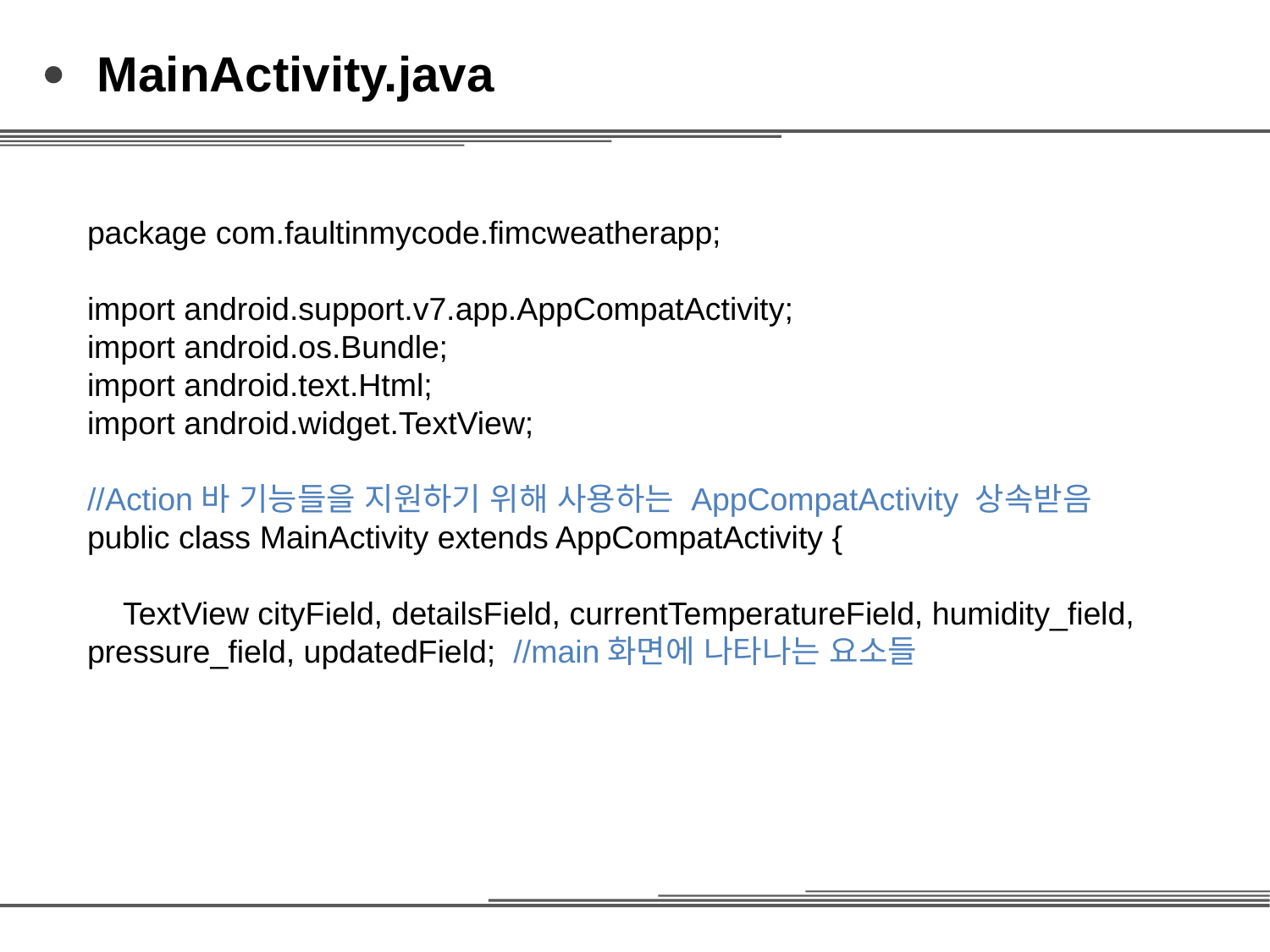

MainActivity.java

package com.faultinmycode.fimcweatherapp;

import android.support.v7.app.AppCompatActivity;
import android.os.Bundle;
import android.text.Html;
import android.widget.TextView;

//Action바 기능들을 지원하기 위해 사용하는 AppCompatActivity 상속받음
public class MainActivity extends AppCompatActivity {

    TextView cityField, detailsField, currentTemperatureField, humidity_field, pressure_field, updatedField;  //main화면에 나타나는 요소들